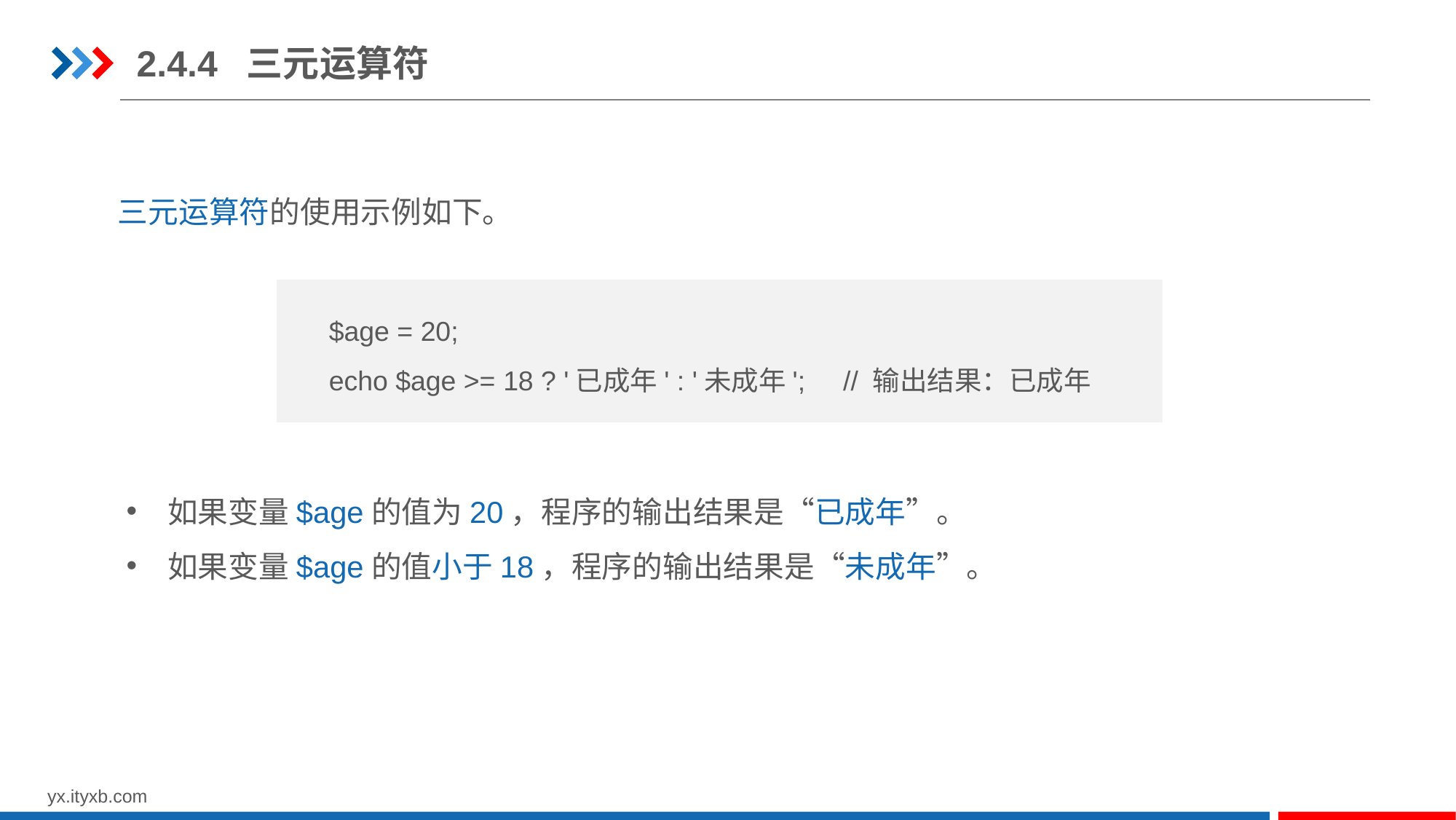

2.4.4  三元运算符
三元运算符的使用示例如下。

$age = 20;
echo $age >= 18 ? '已成年' : '未成年';	// 输出结果：已成年
如果变量$age的值为20，程序的输出结果是“已成年”。
如果变量$age的值小于18，程序的输出结果是“未成年”。